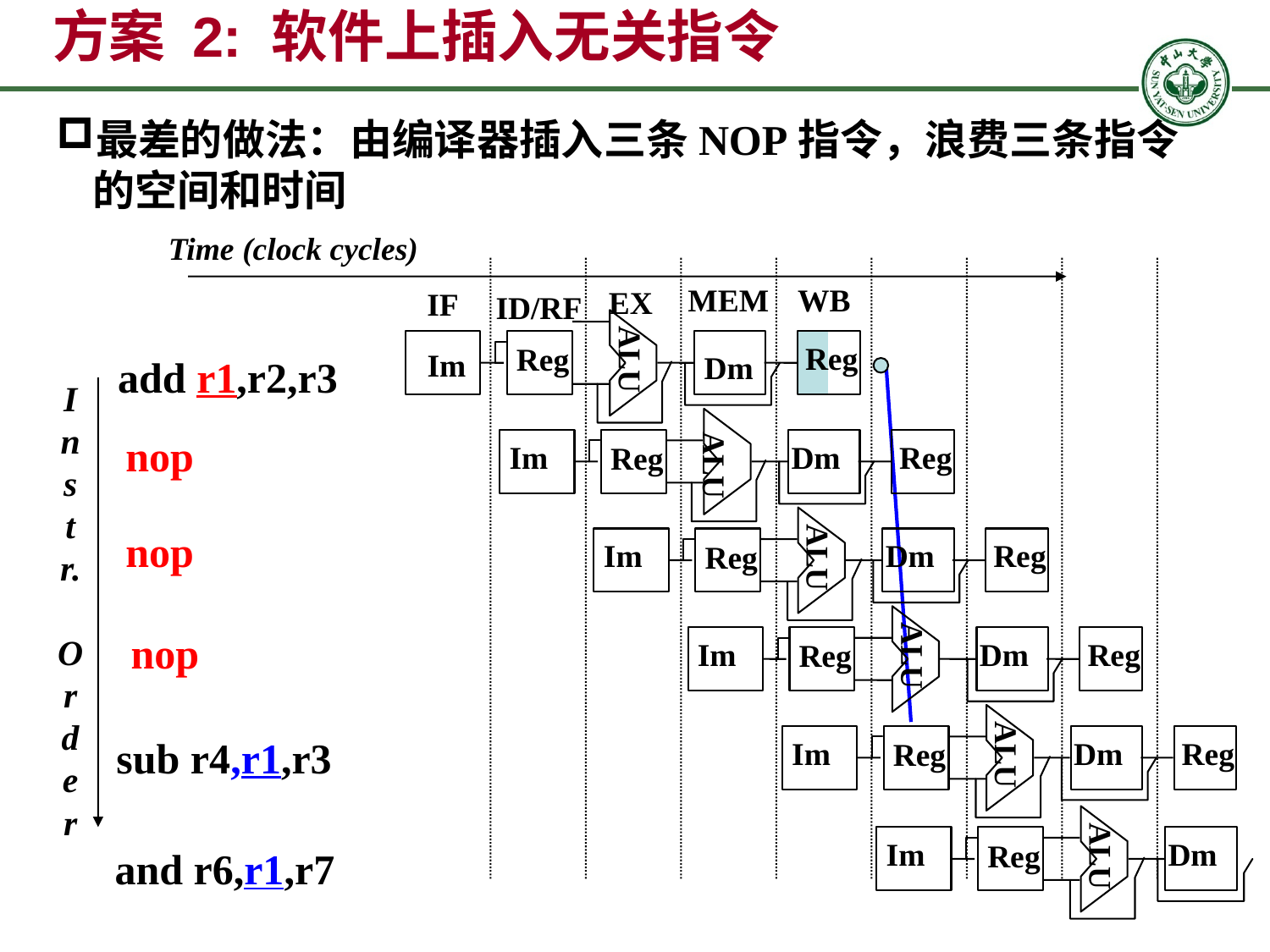

# 方案 2: 软件上插入无关指令
最差的做法：由编译器插入三条NOP指令，浪费三条指令的空间和时间
Time (clock cycles)

MEM
WB

EX
IF
ID/RF

Reg
Reg
ALU
Im

Dm
add r1,r2,r3

I
n
s
t
r.

O
r
d
e
r

ALU
nop

Im

Dm
Reg
Reg

ALU
nop

Im

Dm
Reg
Reg

nop

Im
Dm
Reg
Reg
ALU

ALU
sub r4,r1,r3

Im

Dm
Reg
Reg

ALU

Im

Dm
Reg
and r6,r1,r7